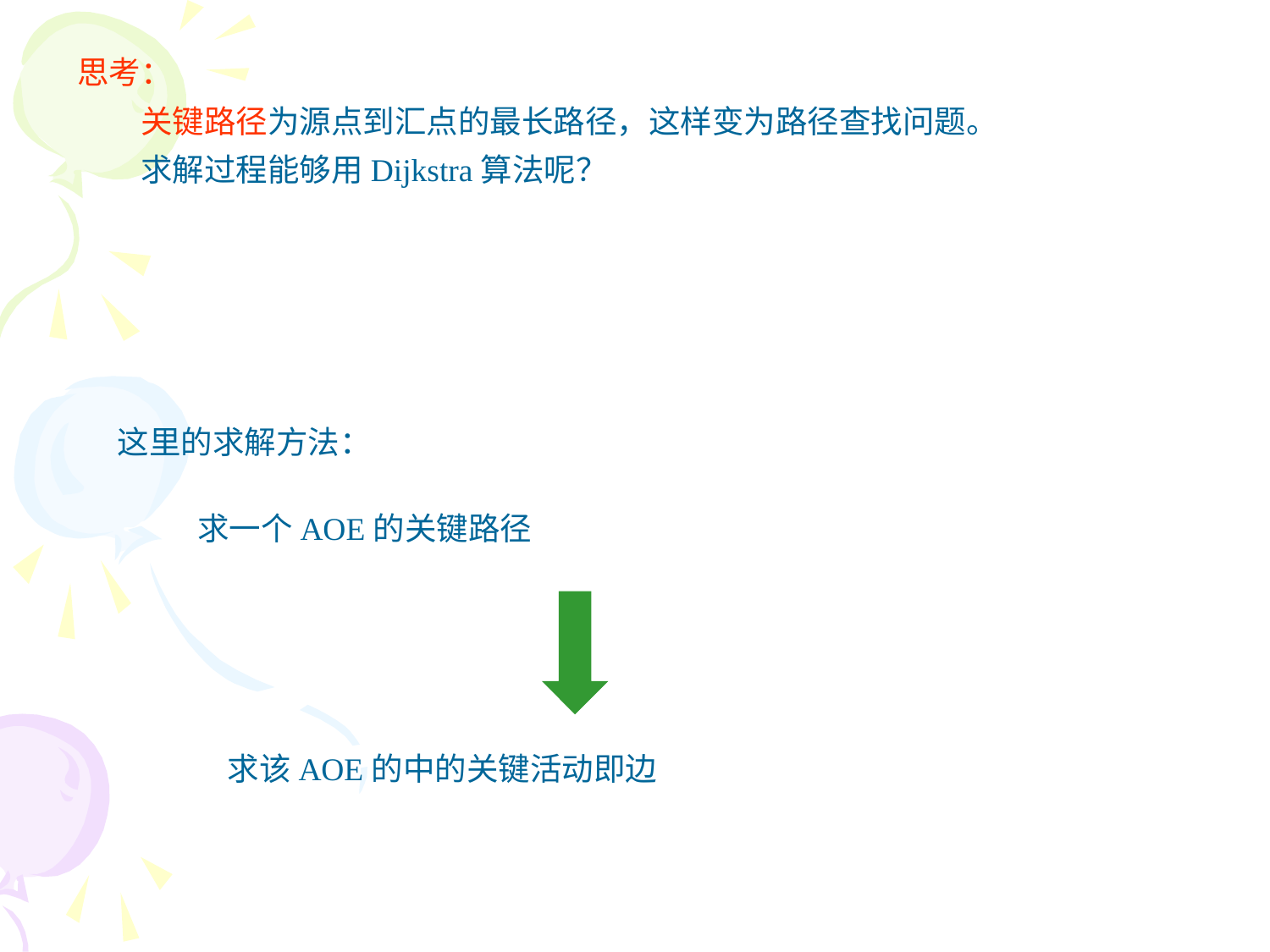

思考：
　　关键路径为源点到汇点的最长路径，这样变为路径查找问题。
　　求解过程能够用Dijkstra算法呢？
这里的求解方法：
求一个AOE的关键路径

求该AOE的中的关键活动即边